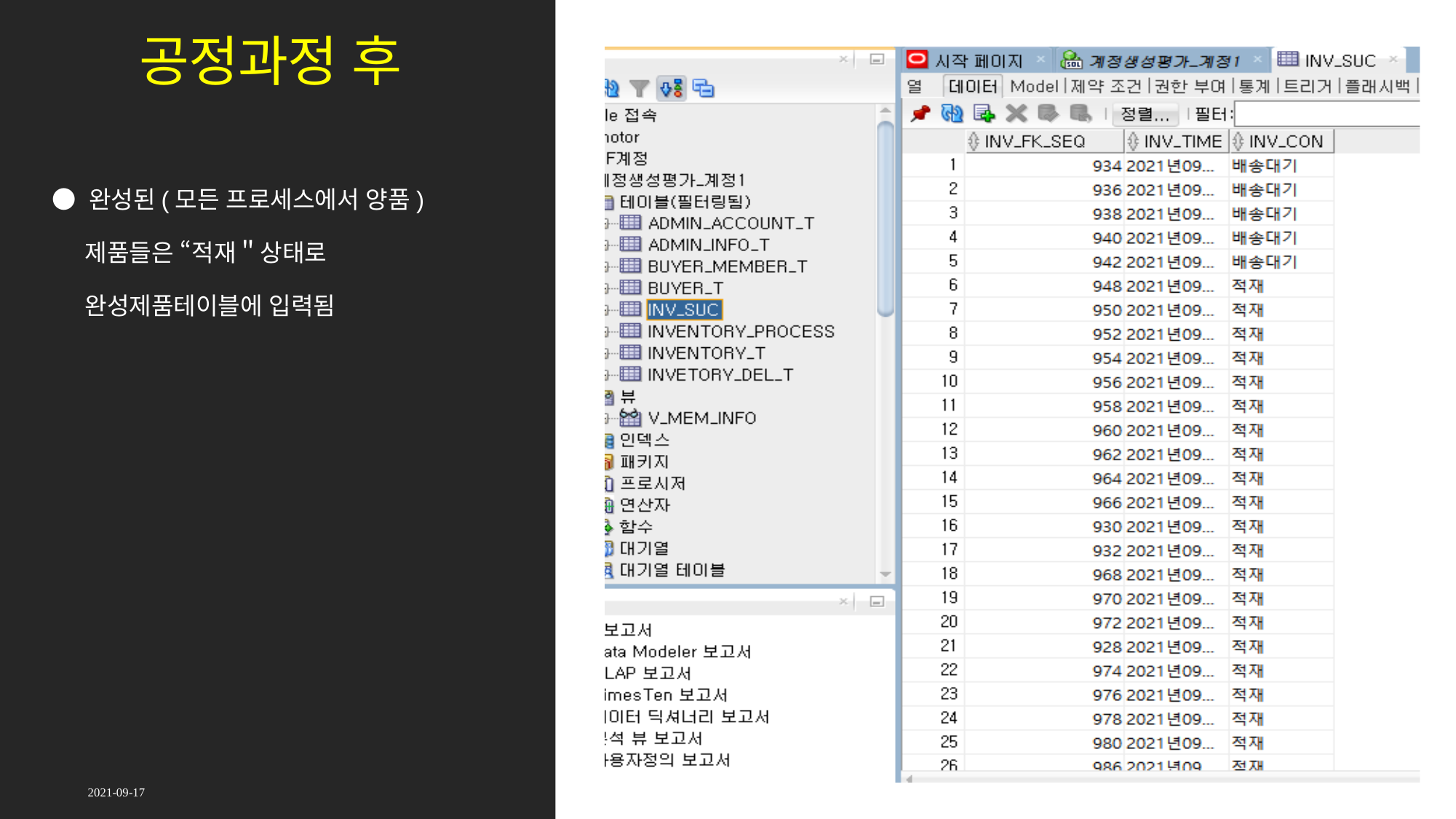

# 공정과정 후

● 완성된(모든 프로세스에서 양품)
    제품들은 “적재＂상태로
    완성제품테이블에 입력됨
2021-09-17